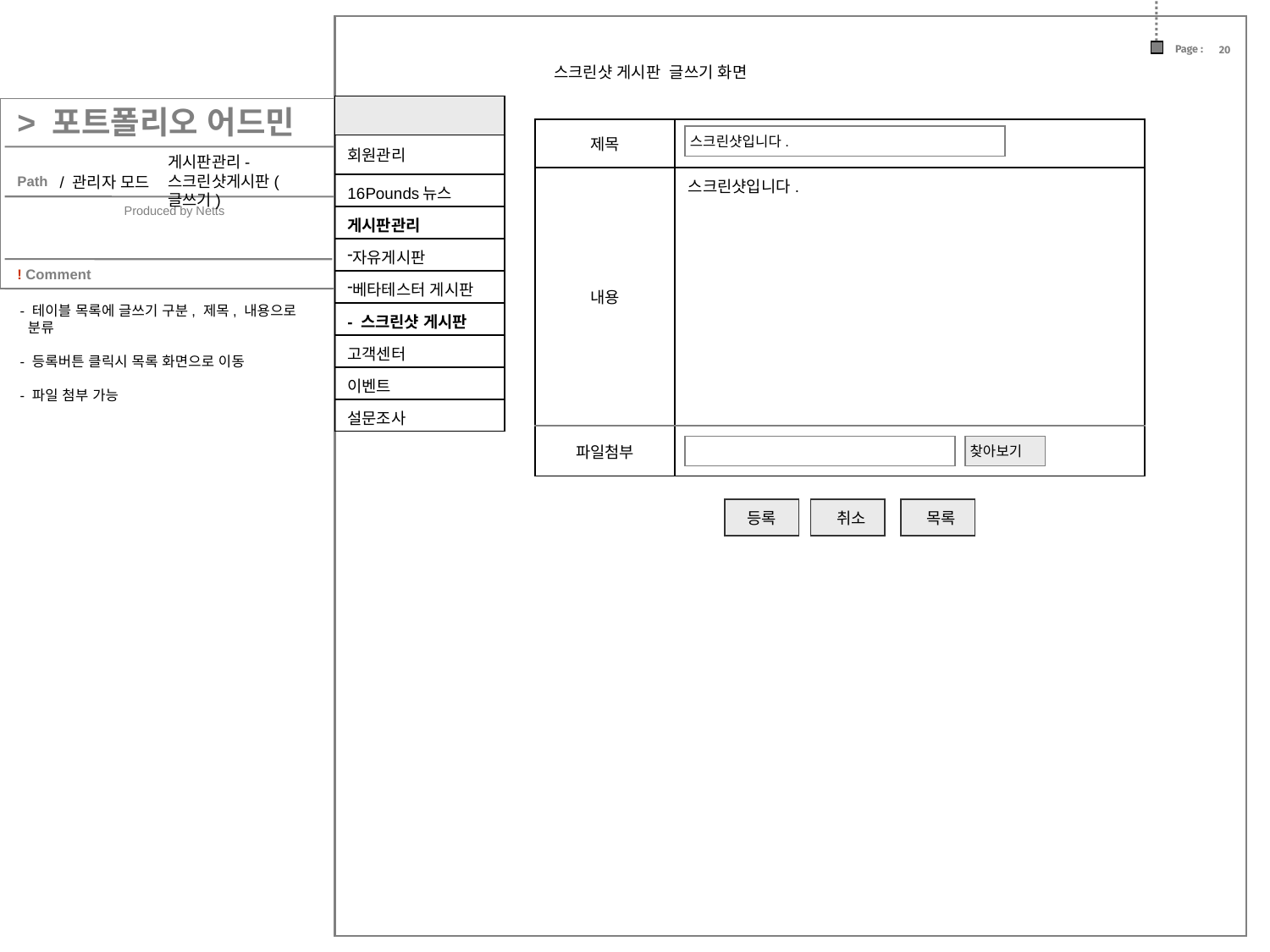

스크린샷 게시판  글쓰기 화면
|  |
| --- |
| 회원관리 |
| 16Pounds뉴스 |
| 게시판관리 |
| 자유게시판 |
| 베타테스터 게시판 |
| - 스크린샷 게시판 |
| 고객센터 |
| 이벤트 |
| 설문조사 |
| 제목 |  |
| --- | --- |
| 내용 | 스크린샷입니다. |
| 파일첨부 |  |
스크린샷입니다.
# 게시판관리-스크린샷게시판(글쓰기)
/ 관리자 모드

- 테이블 목록에 글쓰기 구분, 제목, 내용으로
  분류
- 등록버튼 클릭시 목록 화면으로 이동
- 파일 첨부 가능

찾아보기
등록
 취소
 목록